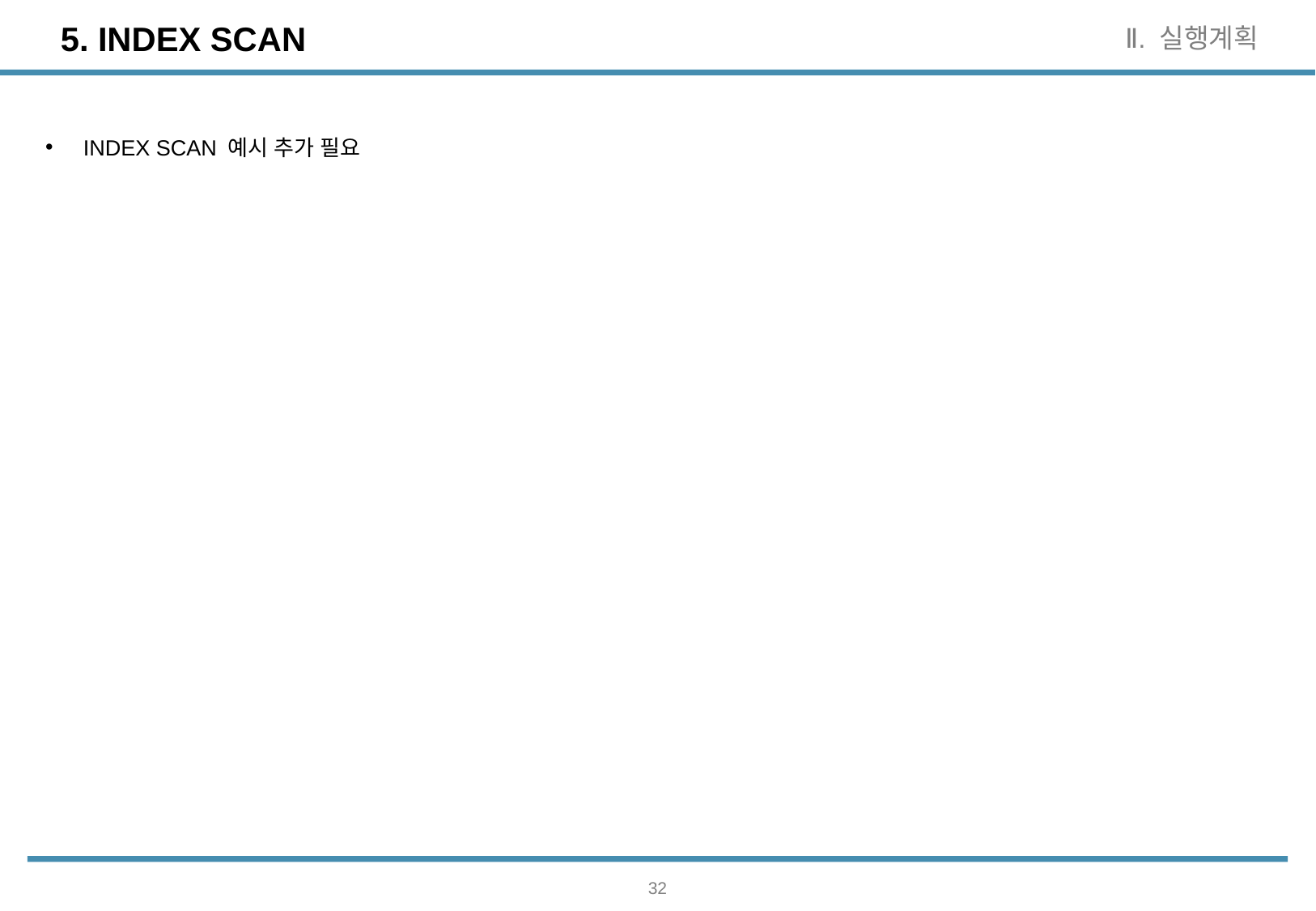

# 5. INDEX SCAN
Ⅱ. 실행계획
INDEX SCAN 예시 추가 필요
32